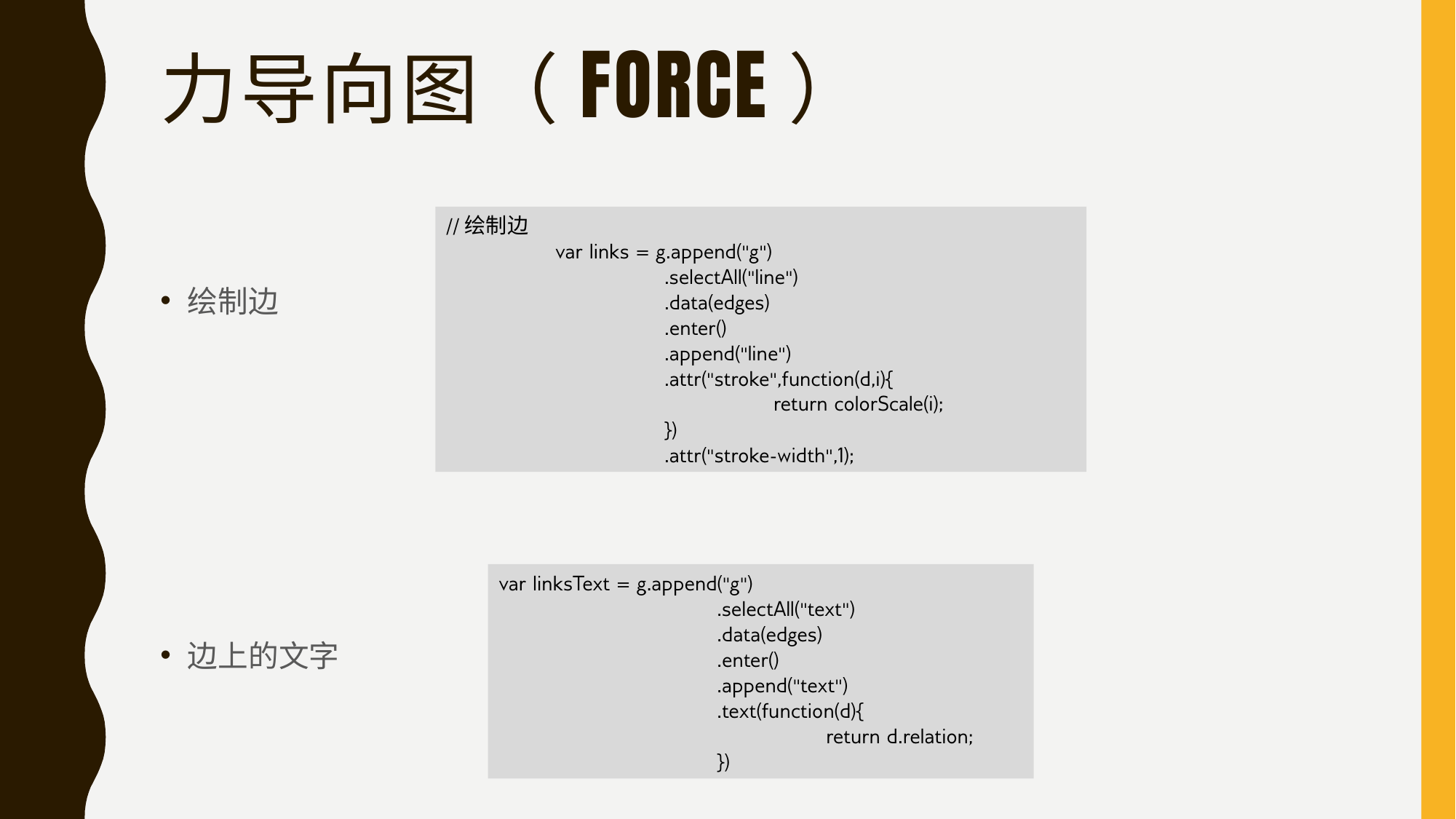

# 力导向图（Force）
//绘制边
    	var links = g.append("g")
    		.selectAll("line")
    		.data(edges)
    		.enter()
    		.append("line")
    		.attr("stroke",function(d,i){
    			return colorScale(i);
    		})
    		.attr("stroke-width",1);
绘制边

边上的文字

var linksText = g.append("g")
    		.selectAll("text")
    		.data(edges)
    		.enter()
    		.append("text")
    		.text(function(d){
    			return d.relation;
    		})